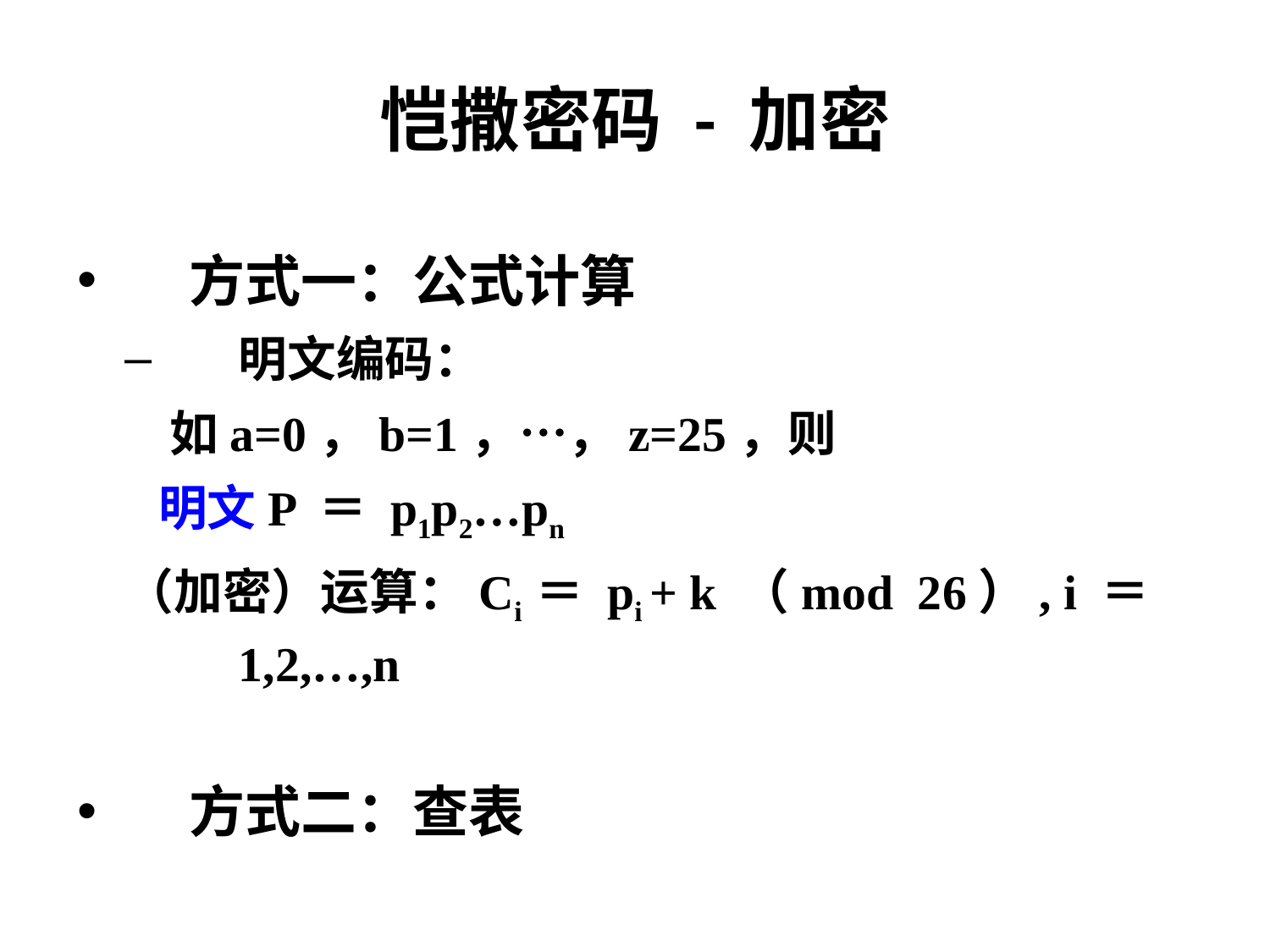

# 恺撒密码 - 加密
方式一：公式计算
明文编码：
   如a=0，b=1，…，z=25，则
  明文P ＝ p1p2…pn
（加密）运算：Ci ＝ pi + k （mod  26）, i ＝ 1,2,…,n

方式二：查表